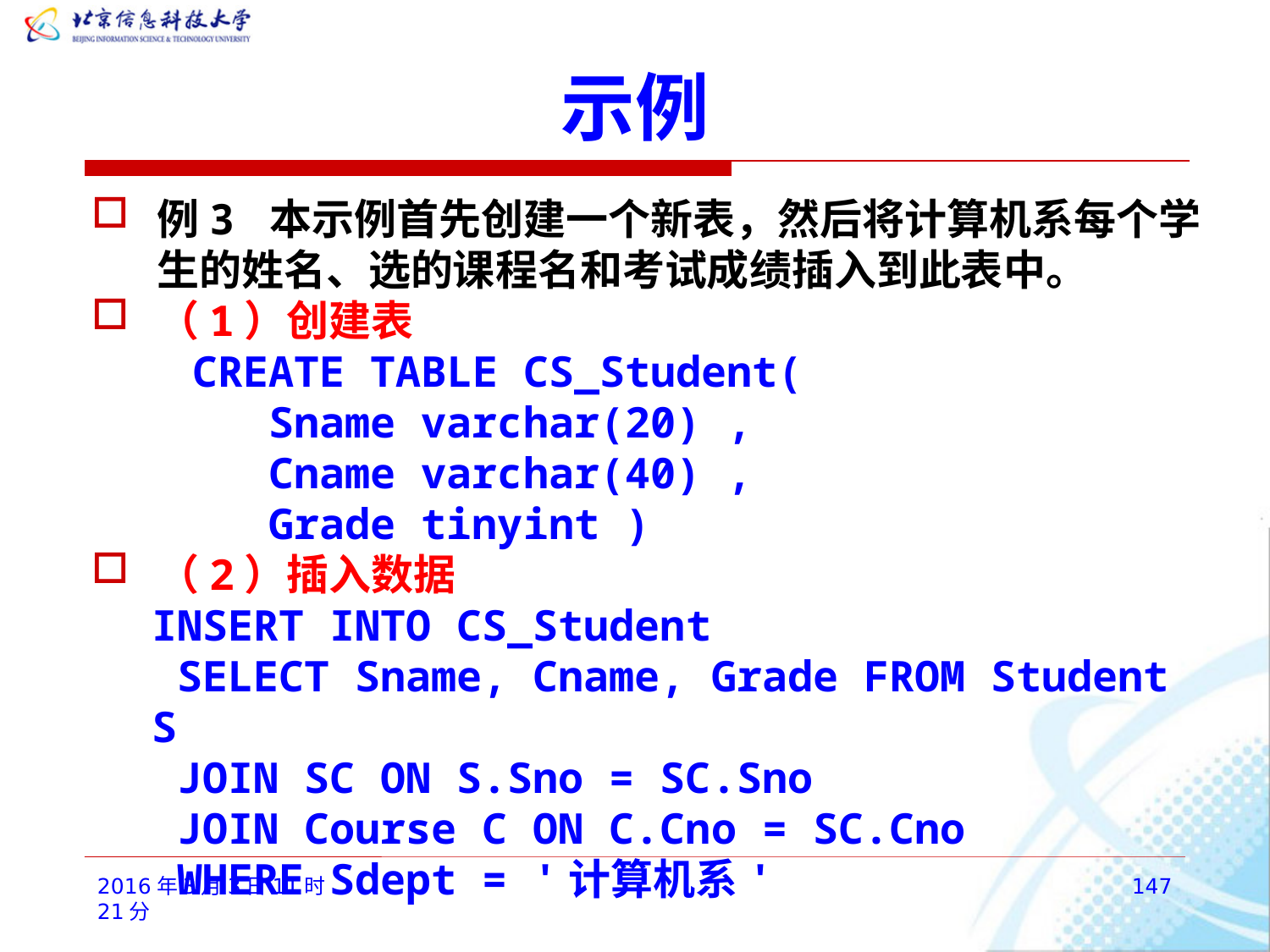

# 示例
例3 本示例首先创建一个新表，然后将计算机系每个学生的姓名、选的课程名和考试成绩插入到此表中。
（1）创建表
    CREATE TABLE CS_Student(
  	  Sname varchar(20) ,
  	  Cname varchar(40) ,
  	  Grade tinyint )
（2）插入数据
INSERT INTO CS_Student
 SELECT Sname, Cname, Grade FROM Student S
 JOIN SC ON S.Sno = SC.Sno
 JOIN Course C ON C.Cno = SC.Cno
 WHERE Sdept = '计算机系'
2016年3月3日11时21分
147